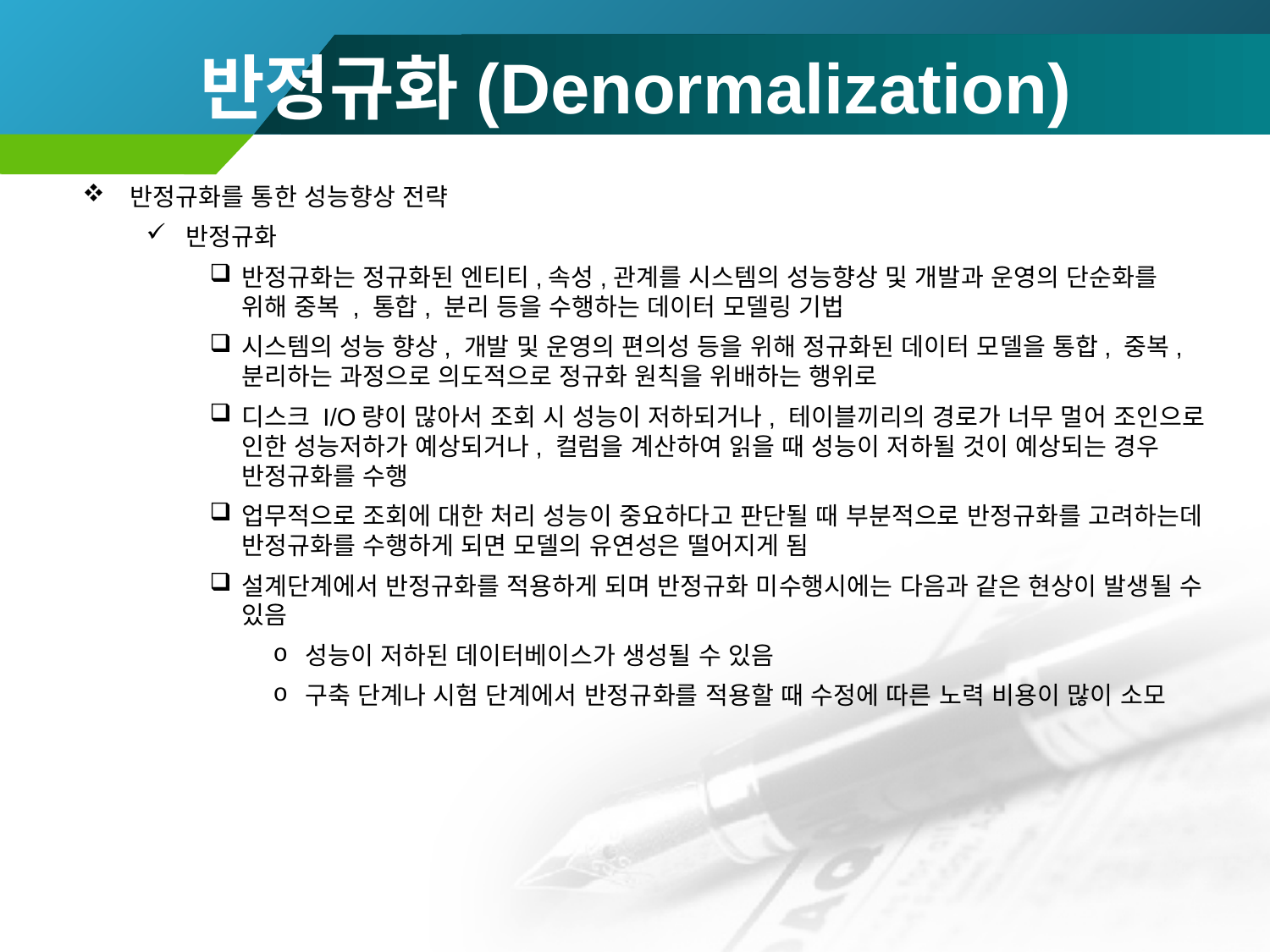

# 반정규화(Denormalization)
반정규화를 통한 성능향상 전략
반정규화
반정규화는 정규화된 엔티티,속성,관계를 시스템의 성능향상 및 개발과 운영의 단순화를 위해 중복 , 통합, 분리 등을 수행하는 데이터 모델링 기법
시스템의 성능 향상, 개발 및 운영의 편의성 등을 위해 정규화된 데이터 모델을 통합, 중복, 분리하는 과정으로 의도적으로 정규화 원칙을 위배하는 행위로
디스크 I/O량이 많아서 조회 시 성능이 저하되거나, 테이블끼리의 경로가 너무 멀어 조인으로 인한 성능저하가 예상되거나, 컬럼을 계산하여 읽을 때 성능이 저하될 것이 예상되는 경우 반정규화를 수행
업무적으로 조회에 대한 처리 성능이 중요하다고 판단될 때 부분적으로 반정규화를 고려하는데 반정규화를 수행하게 되면 모델의 유연성은 떨어지게 됨
설계단계에서 반정규화를 적용하게 되며 반정규화 미수행시에는 다음과 같은 현상이 발생될 수 있음
성능이 저하된 데이터베이스가 생성될 수 있음
구축 단계나 시험 단계에서 반정규화를 적용할 때 수정에 따른 노력 비용이 많이 소모